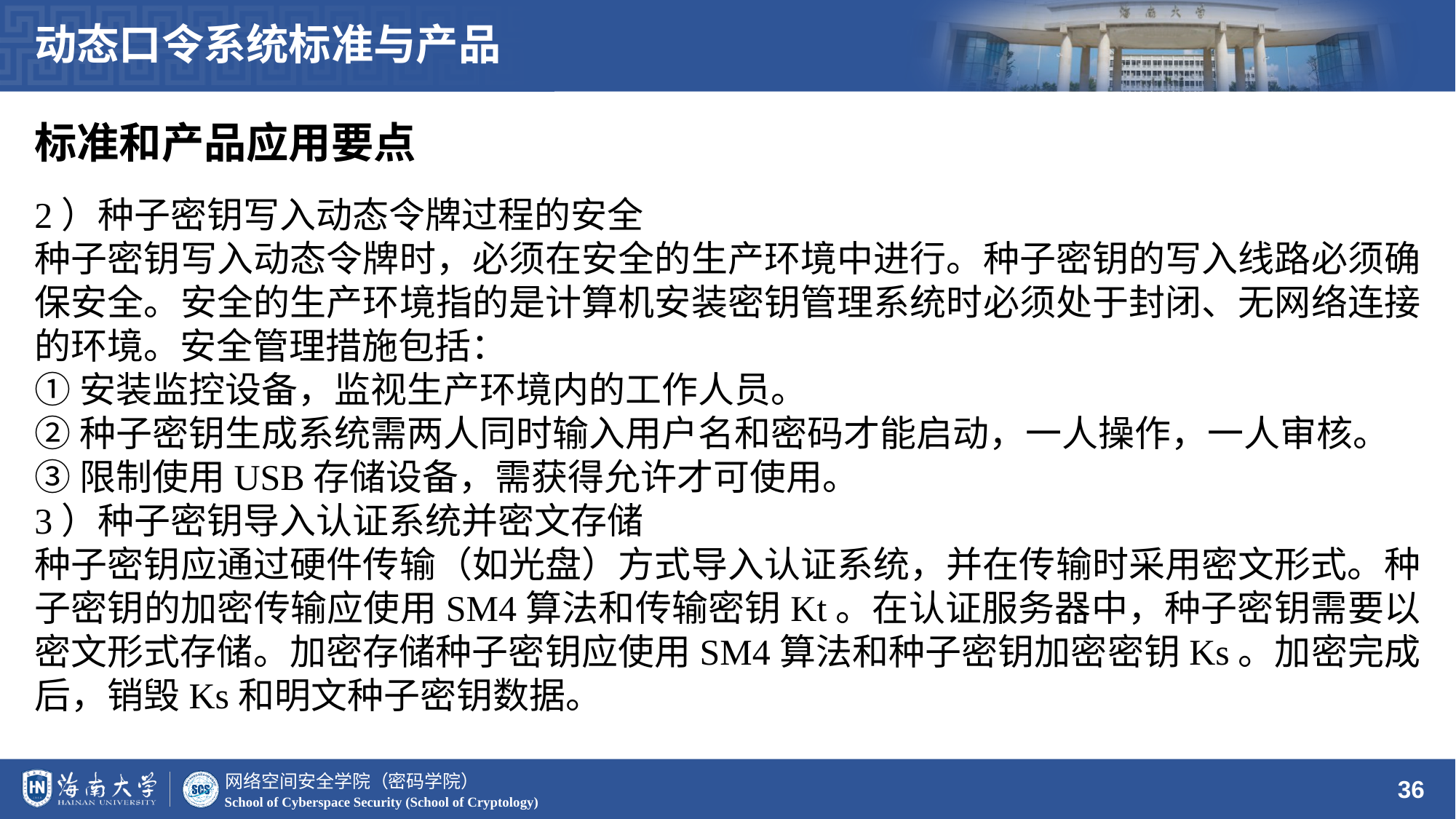

动态口令系统标准与产品
标准和产品应用要点
2）种子密钥写入动态令牌过程的安全
种子密钥写入动态令牌时，必须在安全的生产环境中进行。种子密钥的写入线路必须确保安全。安全的生产环境指的是计算机安装密钥管理系统时必须处于封闭、无网络连接的环境。安全管理措施包括：
①安装监控设备，监视生产环境内的工作人员。
②种子密钥生成系统需两人同时输入用户名和密码才能启动，一人操作，一人审核。
③限制使用USB存储设备，需获得允许才可使用。
3）种子密钥导入认证系统并密文存储
种子密钥应通过硬件传输（如光盘）方式导入认证系统，并在传输时采用密文形式。种子密钥的加密传输应使用SM4算法和传输密钥Kt。在认证服务器中，种子密钥需要以密文形式存储。加密存储种子密钥应使用SM4算法和种子密钥加密密钥Ks。加密完成后，销毁Ks和明文种子密钥数据。
36